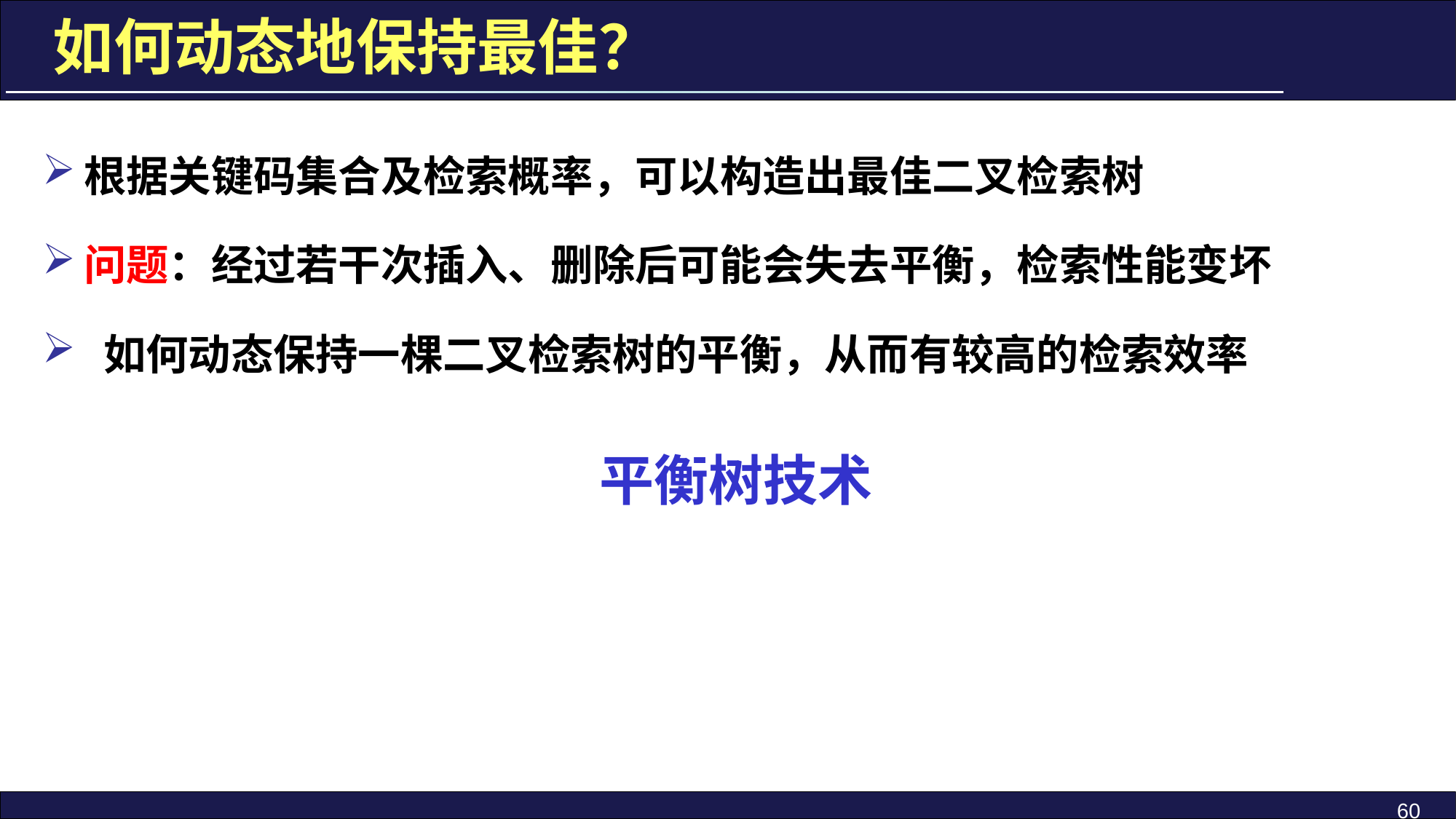

# 如何动态地保持最佳？
根据关键码集合及检索概率，可以构造出最佳二叉检索树
问题：经过若干次插入、删除后可能会失去平衡，检索性能变坏
 如何动态保持一棵二叉检索树的平衡，从而有较高的检索效率

平衡树技术
60